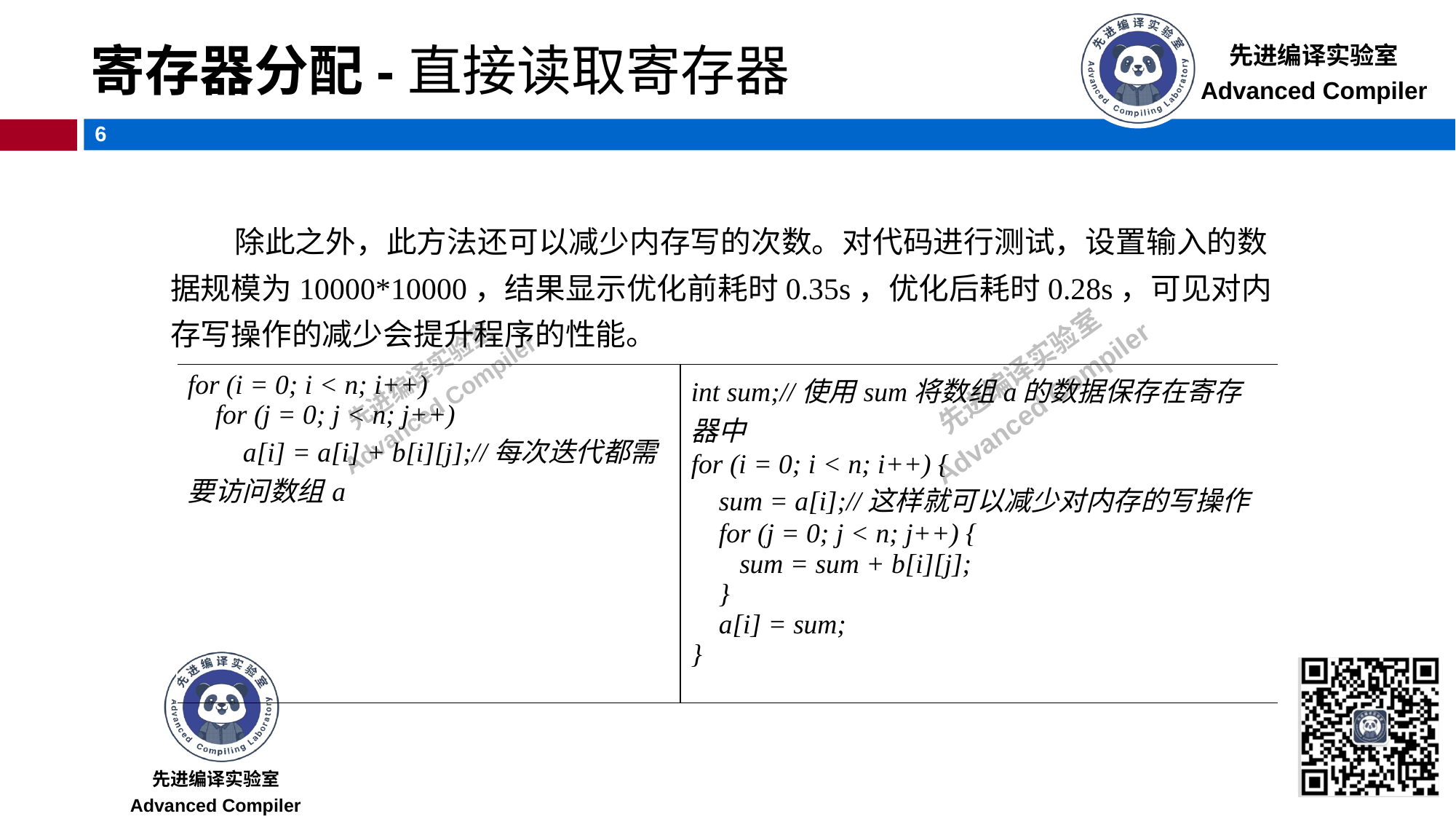

# 寄存器分配-直接读取寄存器
      除此之外，此方法还可以减少内存写的次数。对代码进行测试，设置输入的数据规模为10000*10000，结果显示优化前耗时0.35s，优化后耗时0.28s，可见对内存写操作的减少会提升程序的性能。
| for (i = 0; i < n; i++) for (j = 0; j < n; j++) a[i] = a[i] + b[i][j];//每次迭代都需要访问数组a | int sum;//使用sum将数组a的数据保存在寄存器中 for (i = 0; i < n; i++) { sum = a[i];//这样就可以减少对内存的写操作 for (j = 0; j < n; j++) { sum = sum + b[i][j]; } a[i] = sum; } |
| --- | --- |